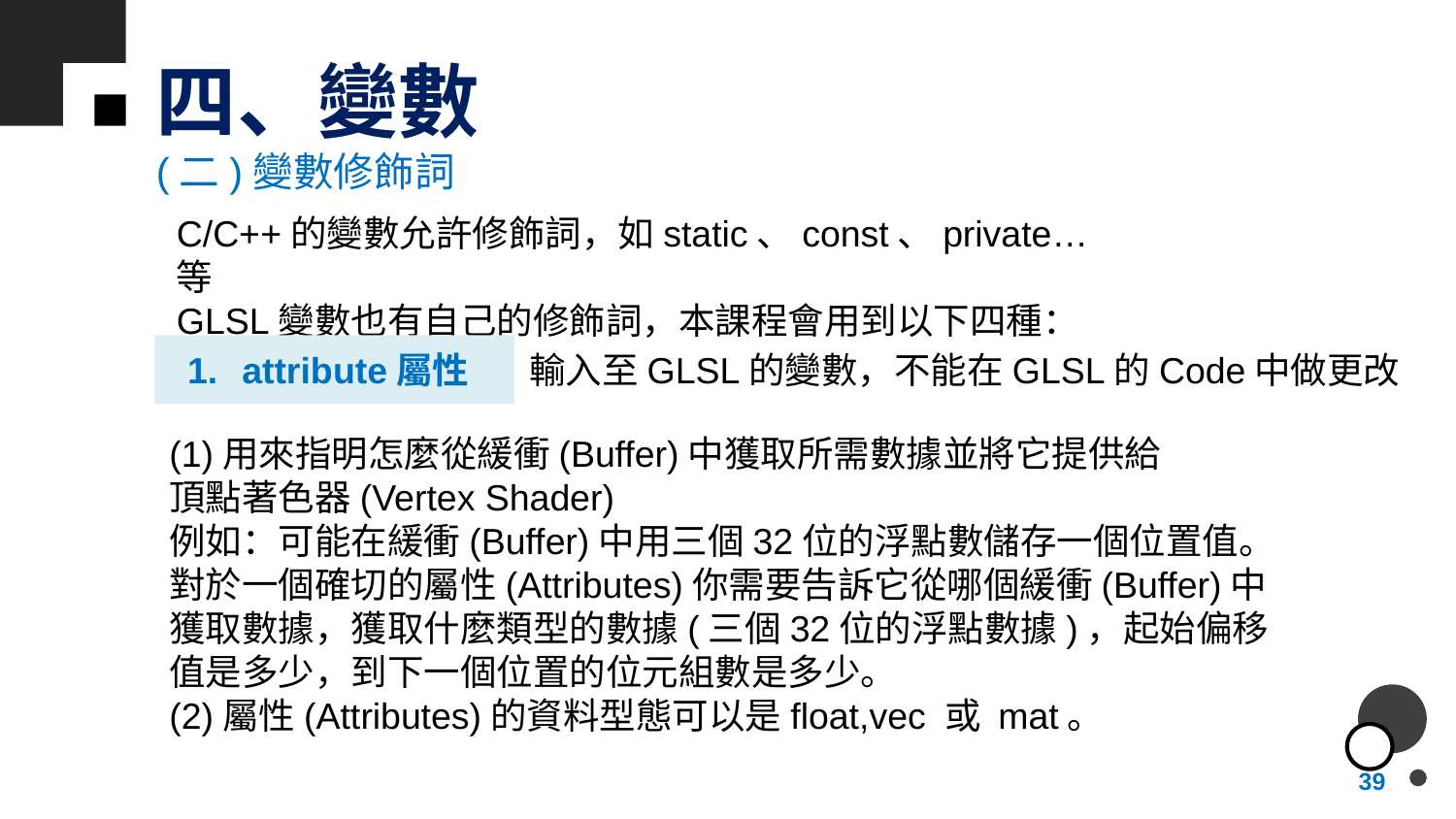

# 四、變數
(二)變數修飾詞
C/C++的變數允許修飾詞，如static、const、private…等
GLSL變數也有自己的修飾詞，本課程會用到以下四種：
attribute屬性
輸入至GLSL的變數，不能在GLSL的Code中做更改
(1)用來指明怎麼從緩衝(Buffer)中獲取所需數據並將它提供給
頂點著色器(Vertex Shader)
例如：可能在緩衝(Buffer)中用三個32位的浮點數儲存一個位置值。對於一個確切的屬性(Attributes)你需要告訴它從哪個緩衝(Buffer)中獲取數據，獲取什麼類型的數據(三個32位的浮點數據)，起始偏移值是多少，到下一個位置的位元組數是多少。
(2)屬性(Attributes)的資料型態可以是float,vec 或 mat。

39